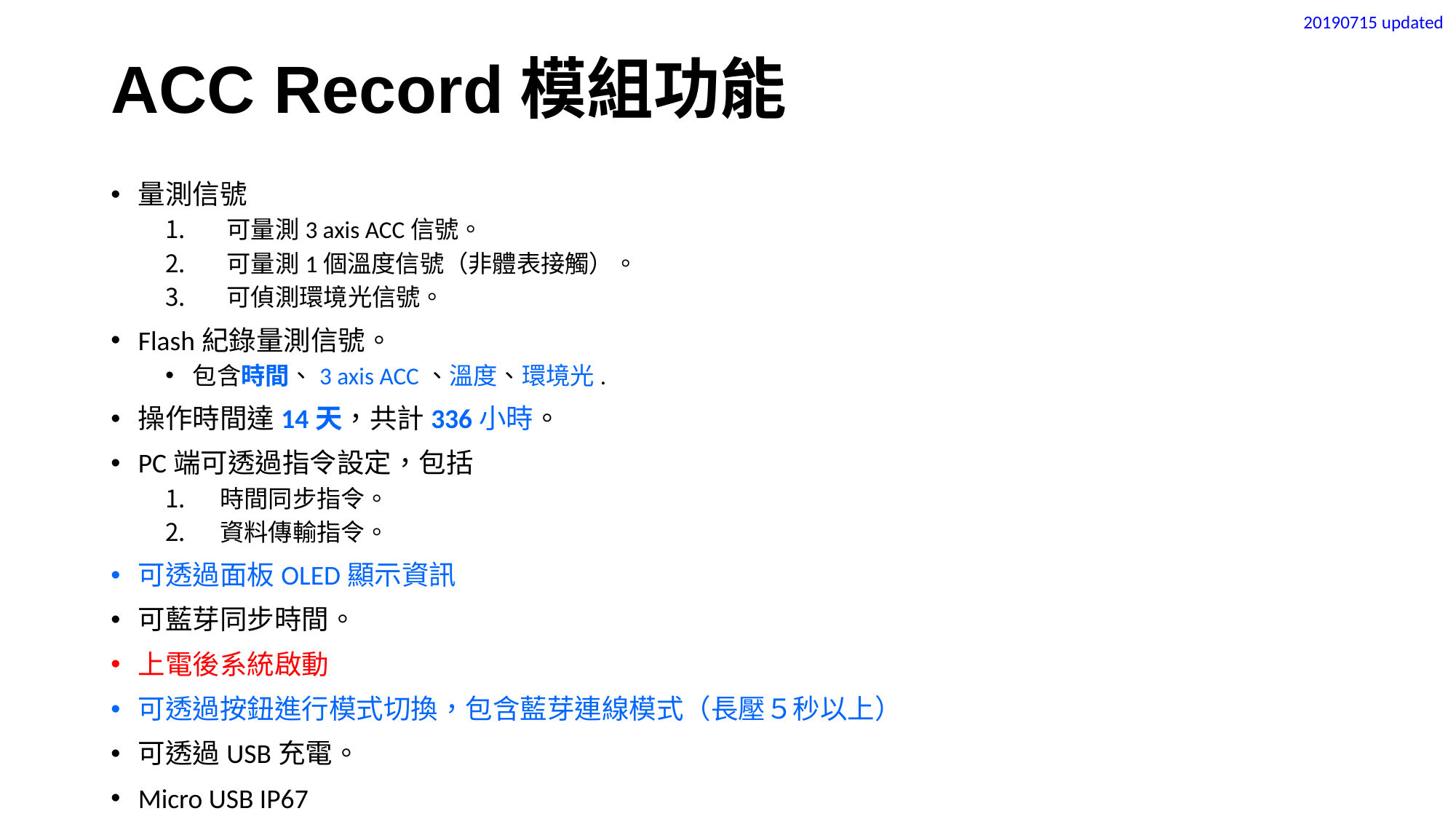

20190715 updated
# ACC Record模組功能
量測信號
可量測3 axis ACC信號。
可量測1個溫度信號（非體表接觸）。
可偵測環境光信號。
Flash紀錄量測信號。
包含時間、3 axis ACC、溫度、環境光.
操作時間達14天，共計336小時。
PC端可透過指令設定，包括
時間同步指令。
資料傳輸指令。
可透過面板OLED顯示資訊
可藍芽同步時間。
上電後系統啟動
可透過按鈕進行模式切換，包含藍芽連線模式（長壓５秒以上）
可透過USB充電。
Micro USB IP67